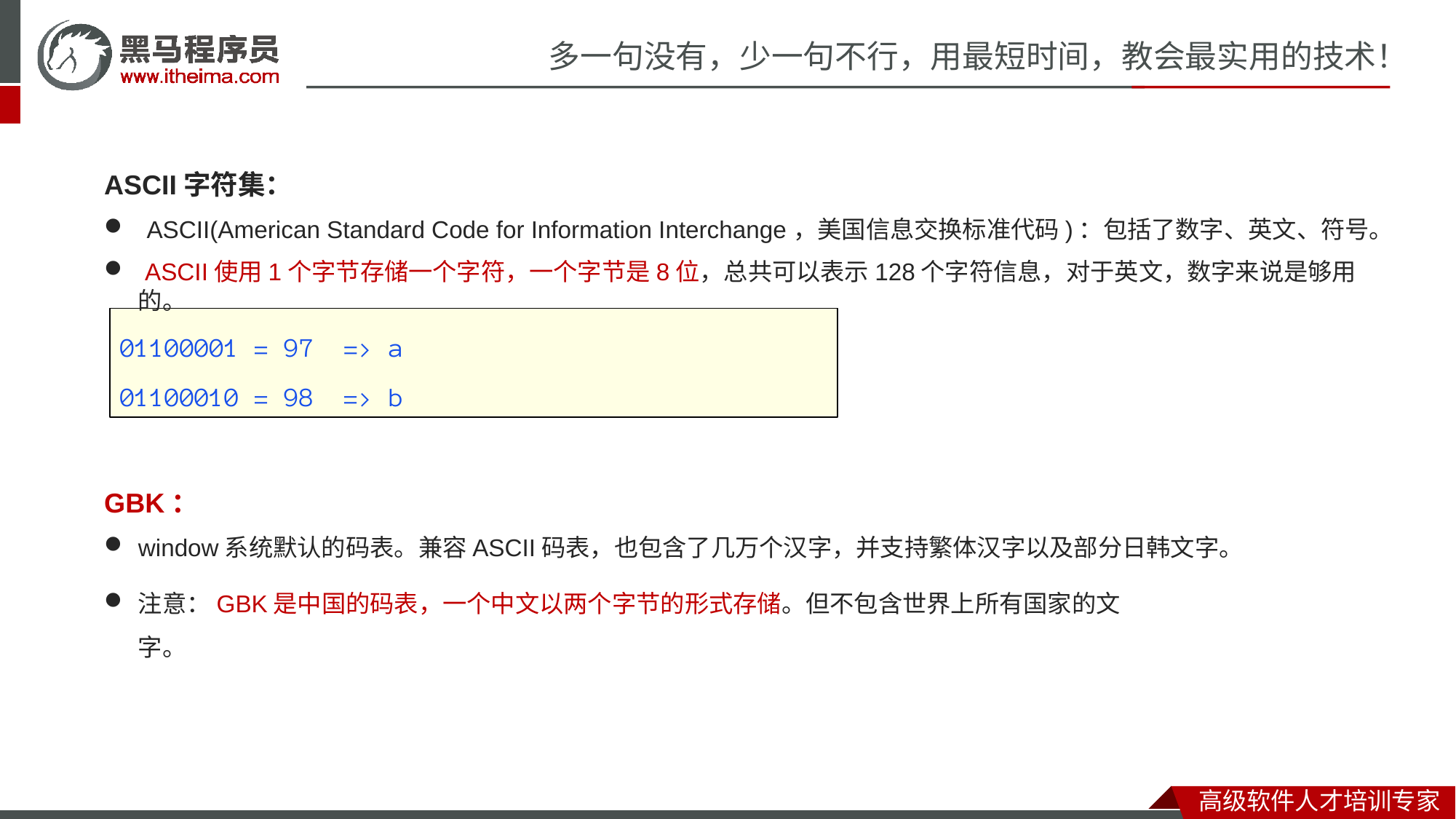

ASCII字符集：
ASCII(American Standard Code for Information Interchange，美国信息交换标准代码)：包括了数字、英文、符号。
 ASCII使用1个字节存储一个字符，一个字节是8位，总共可以表示128个字符信息，对于英文，数字来说是够用的。
01100001‬ = 97  => a
‭01100010‬ = 98  => b
GBK：
window系统默认的码表。兼容ASCII码表，也包含了几万个汉字，并支持繁体汉字以及部分日韩文字。
注意：GBK是中国的码表，一个中文以两个字节的形式存储。但不包含世界上所有国家的文字。